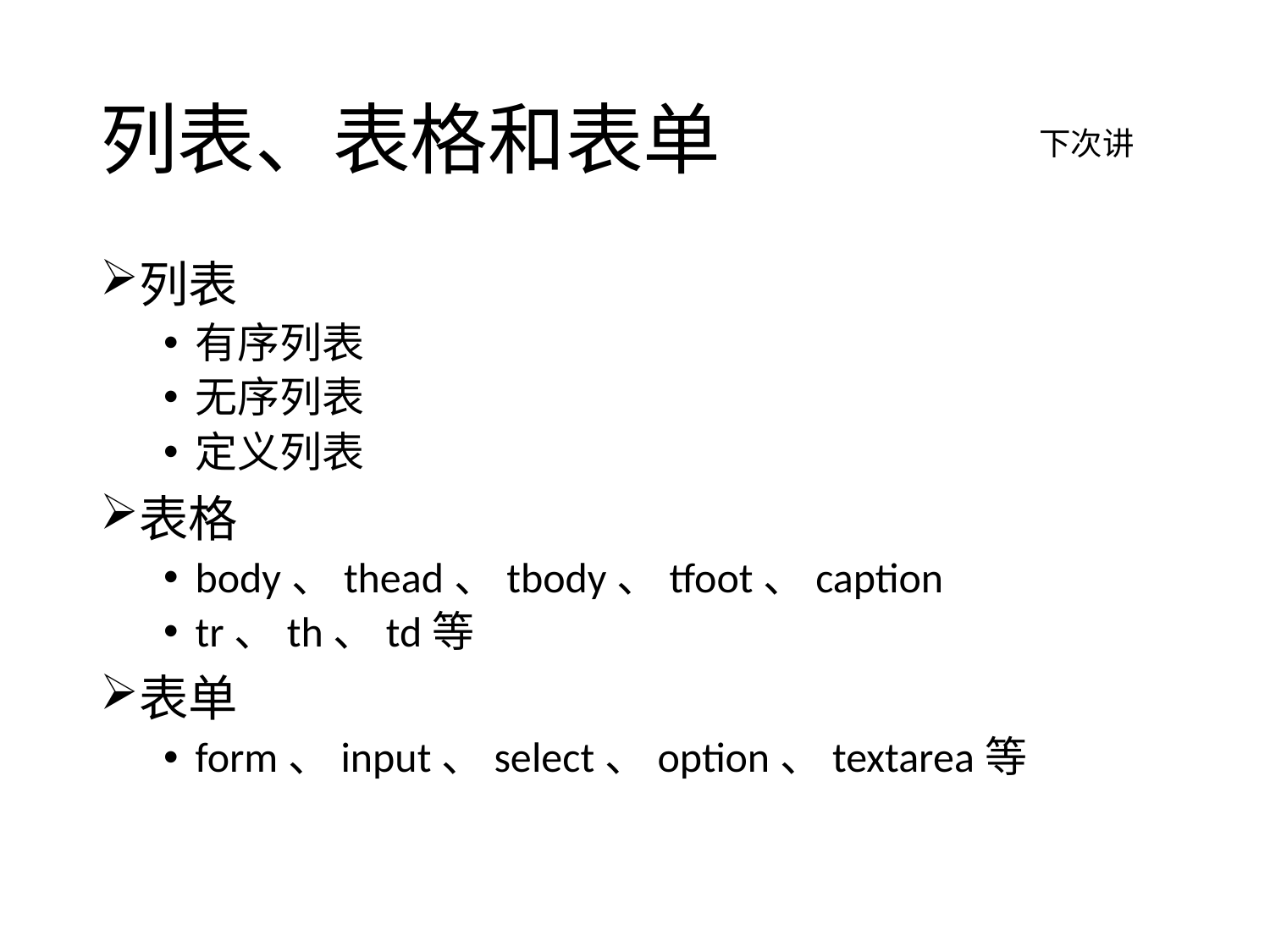

# 列表、表格和表单
下次讲
列表
有序列表
无序列表
定义列表
表格
body、thead、tbody、tfoot、caption
tr、th、td等
表单
form、input、select、option、textarea等